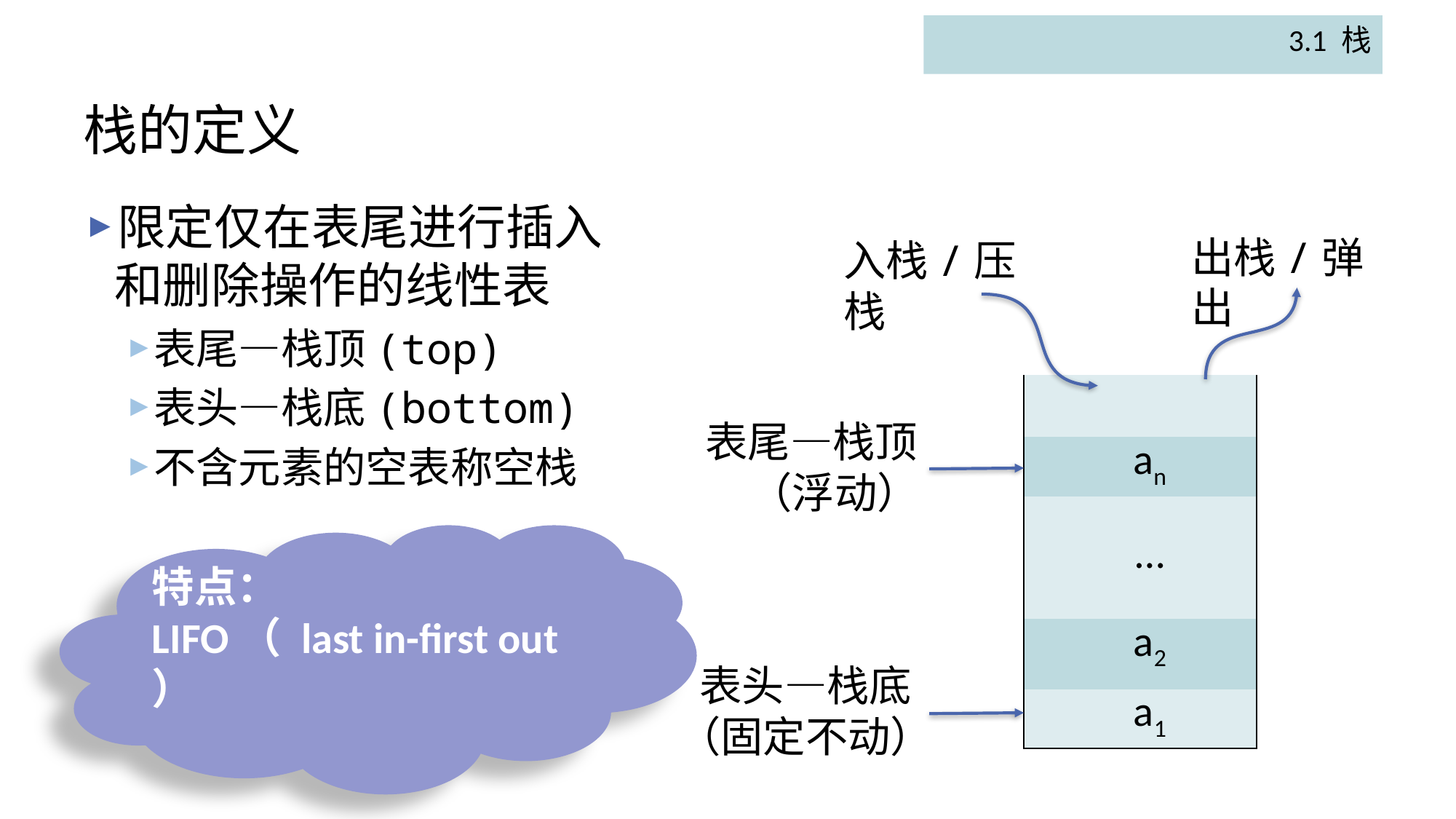

3.1 栈

# 栈的定义
限定仅在表尾进行插入和删除操作的线性表
表尾—栈顶(top)
表头—栈底(bottom)
不含元素的空表称空栈
出栈/弹出
入栈/压栈
|  |
| --- |
| an |
| … |
| a2 |
| a1 |
表尾—栈顶
（浮动）
特点：
LIFO（ last in-first out ）

表头—栈底
（固定不动）